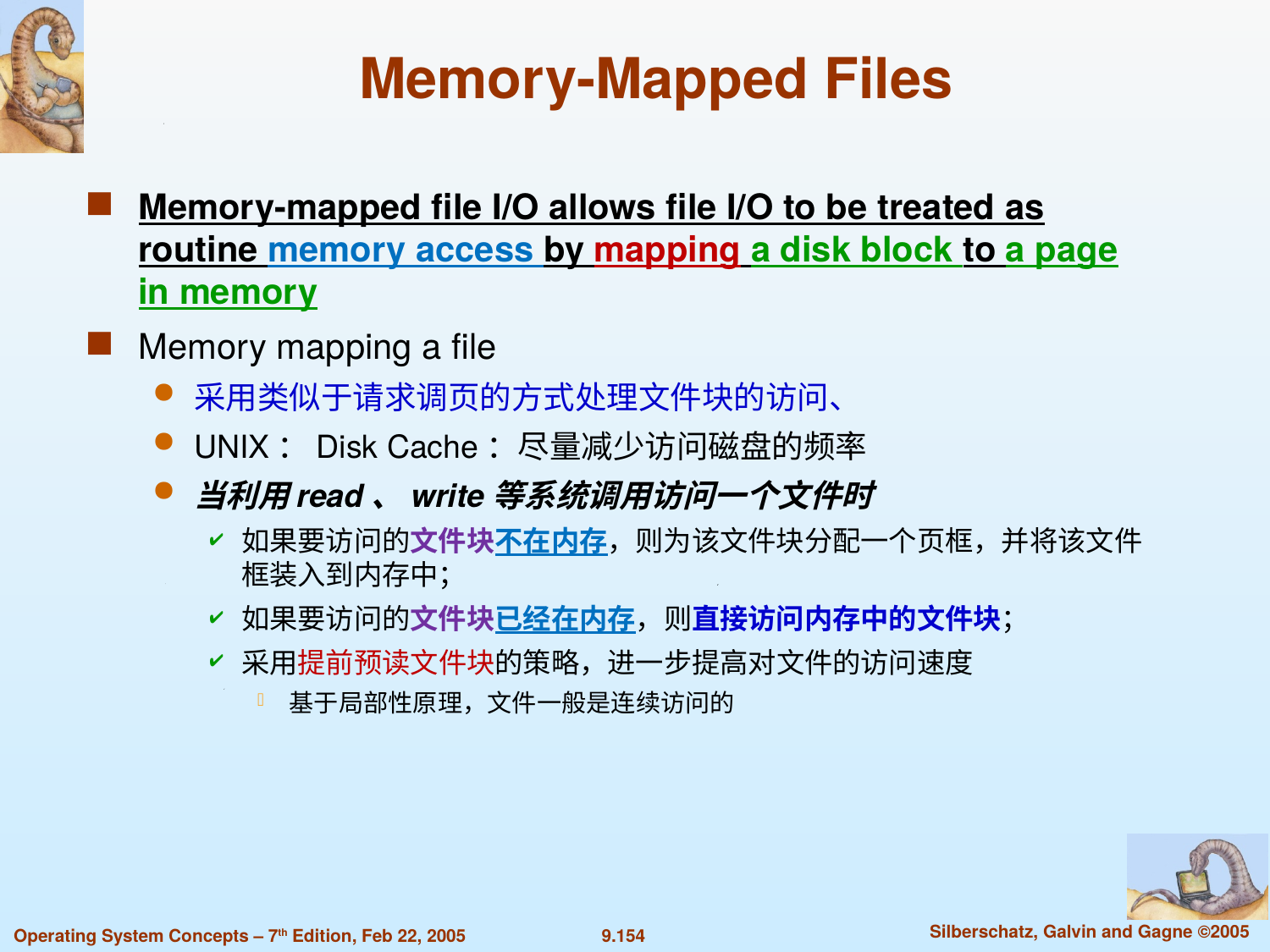

Memory-Mapped Files
Memory-mapped file I/O allows file I/O to be treated as routine memory access by mapping a disk block to a page in memory
Memory mapping a file
采用类似于请求调页的方式处理文件块的访问、
UNIX：Disk Cache：尽量减少访问磁盘的频率
当利用read、write等系统调用访问一个文件时
如果要访问的文件块不在内存，则为该文件块分配一个页框，并将该文件框装入到内存中；
如果要访问的文件块已经在内存，则直接访问内存中的文件块；
采用提前预读文件块的策略，进一步提高对文件的访问速度
基于局部性原理，文件一般是连续访问的